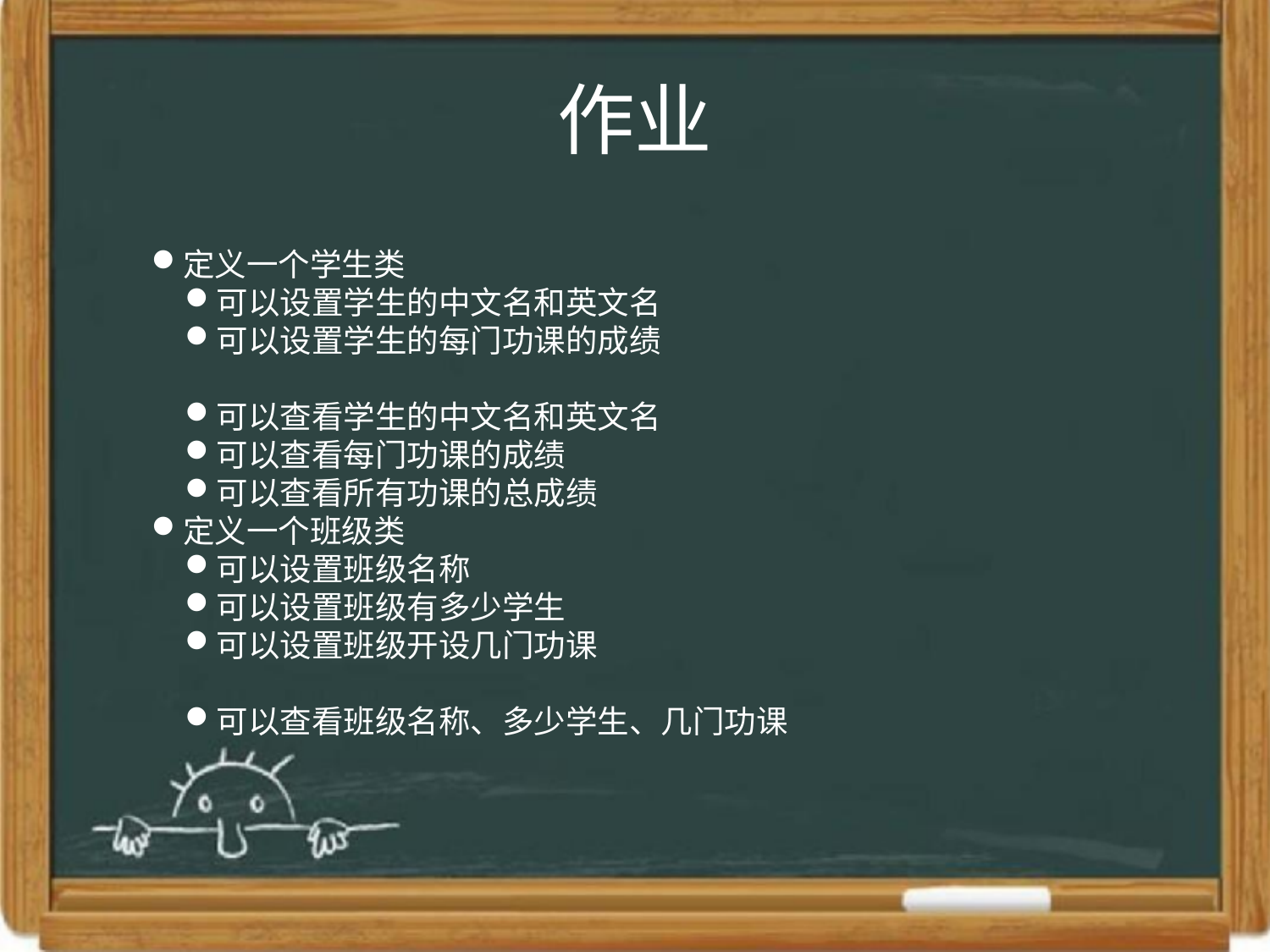

# 作业
定义一个学生类
可以设置学生的中文名和英文名
可以设置学生的每门功课的成绩

可以查看学生的中文名和英文名
可以查看每门功课的成绩
可以查看所有功课的总成绩
定义一个班级类
可以设置班级名称
可以设置班级有多少学生
可以设置班级开设几门功课

可以查看班级名称、多少学生、几门功课